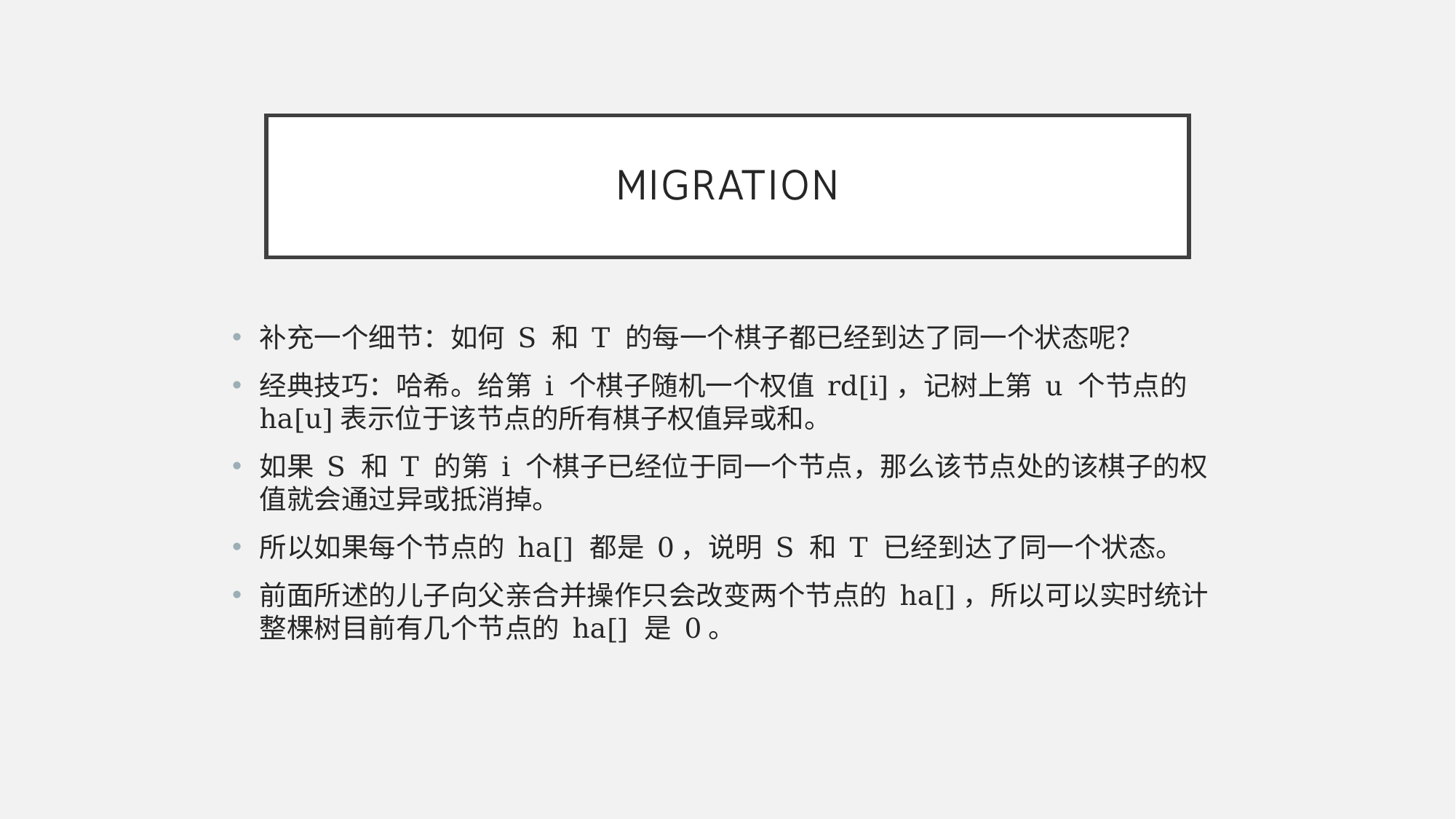

# migration
补充一个细节：如何 S 和 T 的每一个棋子都已经到达了同一个状态呢？
经典技巧：哈希。给第 i 个棋子随机一个权值 rd[i]，记树上第 u 个节点的 ha[u]表示位于该节点的所有棋子权值异或和。
如果 S 和 T 的第 i 个棋子已经位于同一个节点，那么该节点处的该棋子的权值就会通过异或抵消掉。
所以如果每个节点的 ha[] 都是 0，说明 S 和 T 已经到达了同一个状态。
前面所述的儿子向父亲合并操作只会改变两个节点的 ha[]，所以可以实时统计整棵树目前有几个节点的 ha[] 是 0。